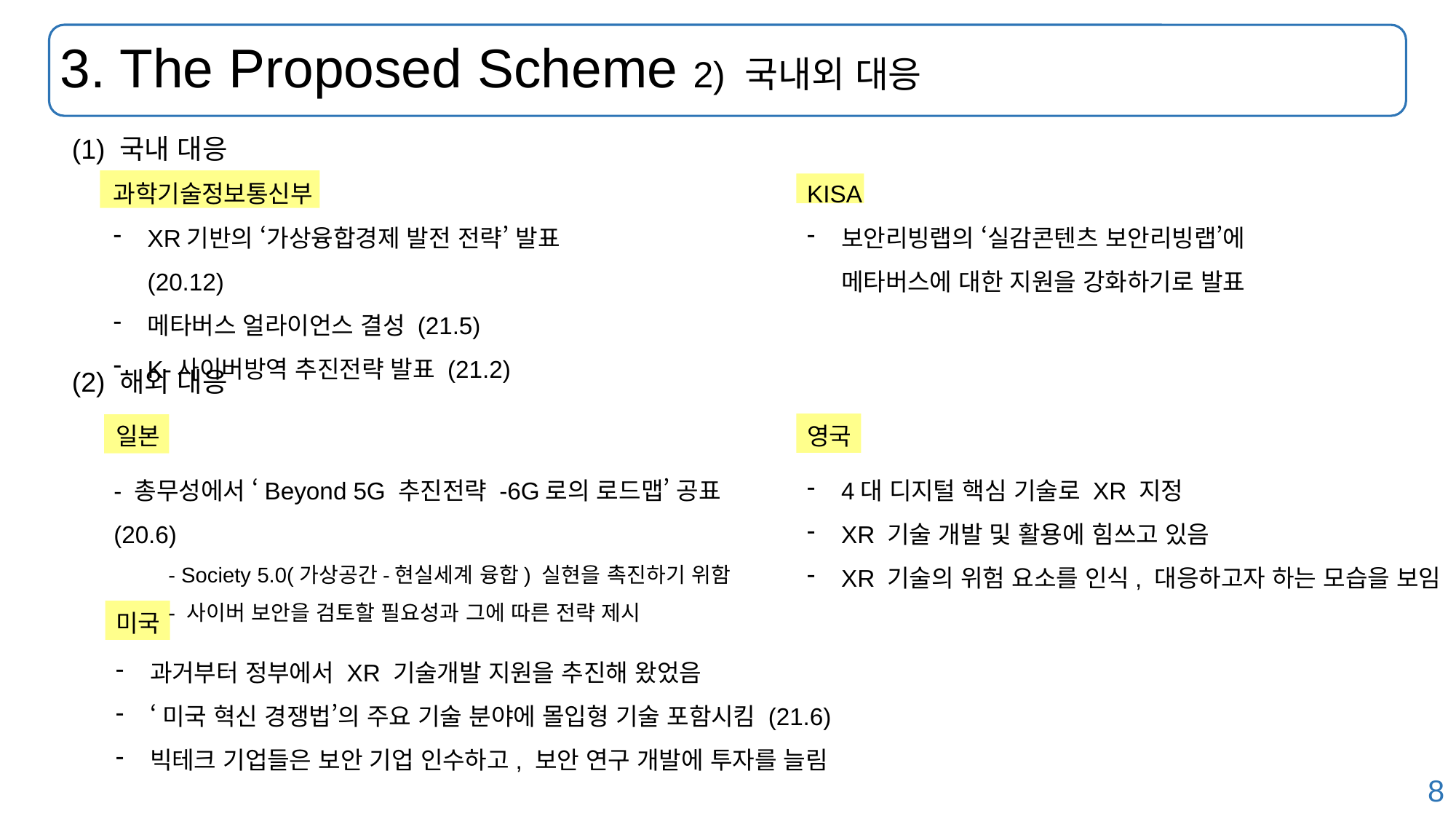

# 3. The Proposed Scheme 2) 국내외 대응
(1) 국내 대응

과학기술정보통신부
KISA
XR기반의 ‘가상융합경제 발전 전략’ 발표 (20.12)
메타버스 얼라이언스 결성 (21.5)
K-사이버방역 추진전략 발표 (21.2)
보안리빙랩의 ‘실감콘텐츠 보안리빙랩’에 메타버스에 대한 지원을 강화하기로 발표
(2) 해외 대응

일본
영국
- 총무성에서 ‘Beyond 5G 추진전략 -6G로의 로드맵’ 공표 (20.6)
- Society 5.0(가상공간-현실세계 융합) 실현을 촉진하기 위함
- 사이버 보안을 검토할 필요성과 그에 따른 전략 제시
4대 디지털 핵심 기술로 XR 지정
XR 기술 개발 및 활용에 힘쓰고 있음
XR 기술의 위험 요소를 인식, 대응하고자 하는 모습을 보임

미국
과거부터 정부에서 XR 기술개발 지원을 추진해 왔었음
‘미국 혁신 경쟁법’의 주요 기술 분야에 몰입형 기술 포함시킴 (21.6)
빅테크 기업들은 보안 기업 인수하고, 보안 연구 개발에 투자를 늘림